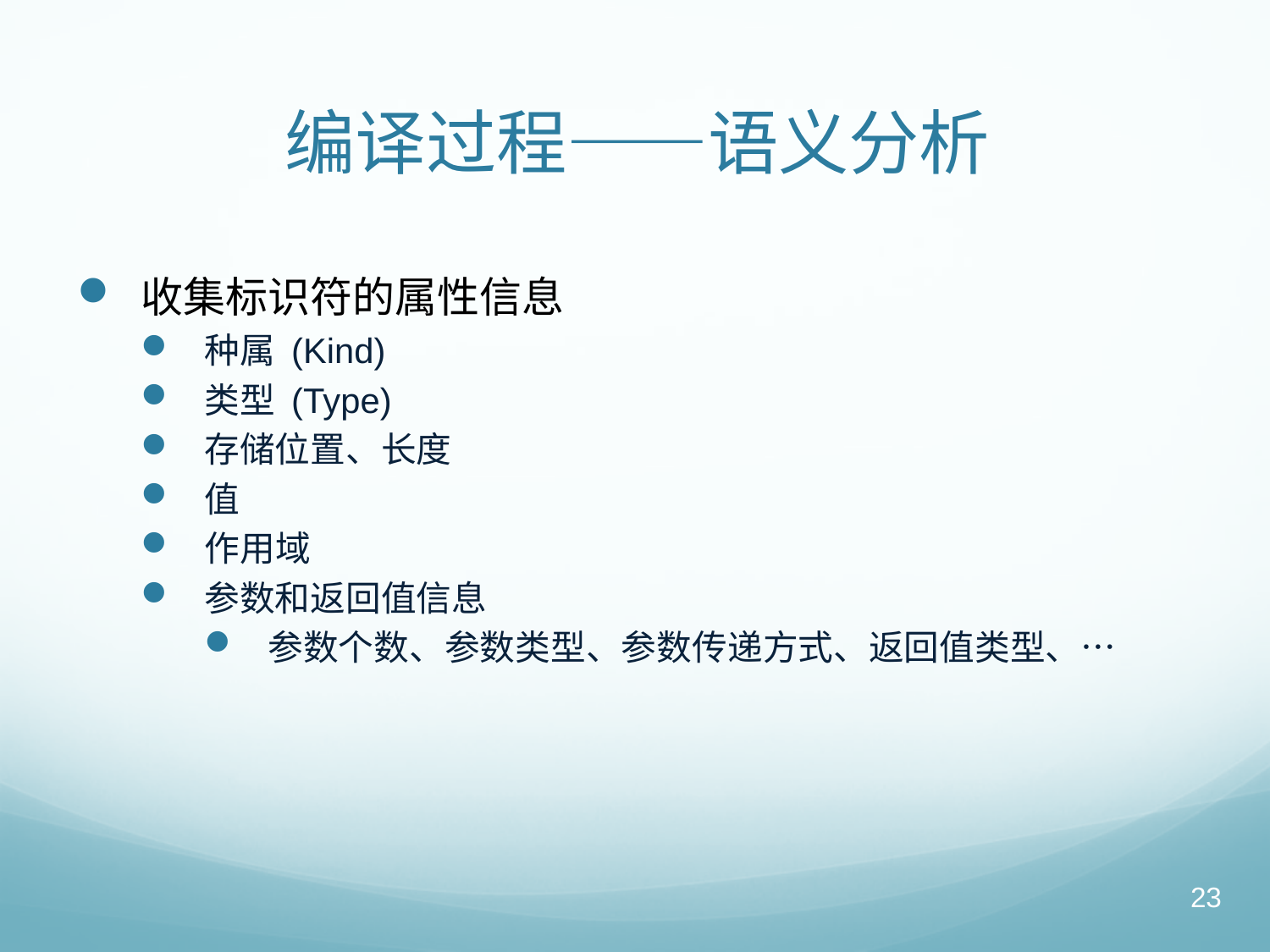

# 编译过程——语义分析
收集标识符的属性信息
种属 (Kind)
类型 (Type)
存储位置、长度
值
作用域
参数和返回值信息
参数个数、参数类型、参数传递方式、返回值类型、…

23